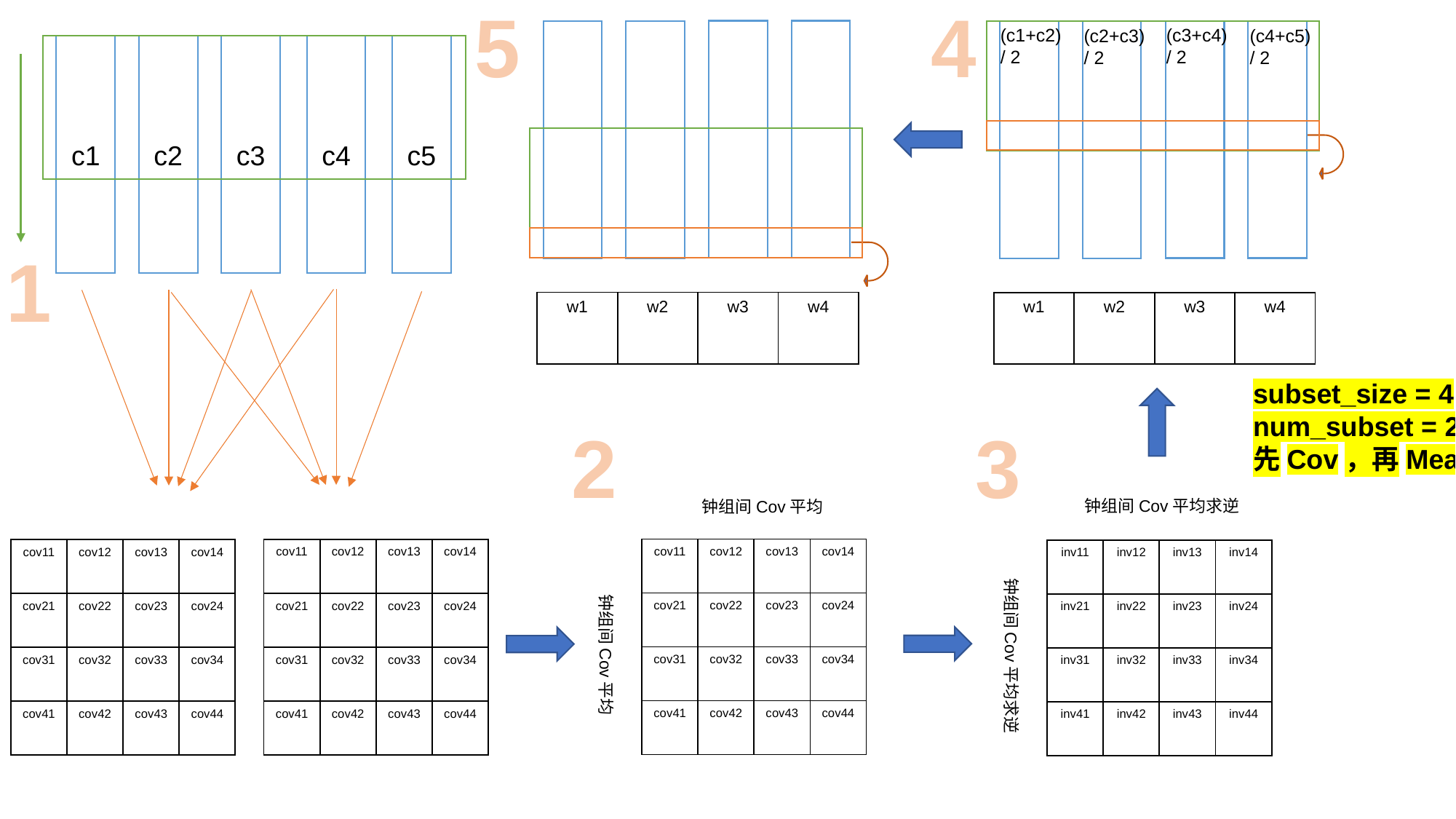

5
4
(c3+c4) / 2
(c1+c2) / 2
(c4+c5) / 2
(c2+c3) / 2

c4
c1
c2
c3
c5

1

| w1 | w2 | w3 | w4 |
| --- | --- | --- | --- |
| w1 | w2 | w3 | w4 |
| --- | --- | --- | --- |
subset_size = 4
num_subset = 2
先Cov，再Mean

2
3
钟组间Cov平均求逆

钟组间Cov平均

| cov11 | cov12 | cov13 | cov14 |
| --- | --- | --- | --- |
| cov21 | cov22 | cov23 | cov24 |
| cov31 | cov32 | cov33 | cov34 |
| cov41 | cov42 | cov43 | cov44 |
| cov11 | cov12 | cov13 | cov14 |
| --- | --- | --- | --- |
| cov21 | cov22 | cov23 | cov24 |
| cov31 | cov32 | cov33 | cov34 |
| cov41 | cov42 | cov43 | cov44 |
| cov11 | cov12 | cov13 | cov14 |
| --- | --- | --- | --- |
| cov21 | cov22 | cov23 | cov24 |
| cov31 | cov32 | cov33 | cov34 |
| cov41 | cov42 | cov43 | cov44 |
| inv11 | inv12 | inv13 | inv14 |
| --- | --- | --- | --- |
| inv21 | inv22 | inv23 | inv24 |
| inv31 | inv32 | inv33 | inv34 |
| inv41 | inv42 | inv43 | inv44 |

钟组间Cov平均求逆

钟组间Cov平均